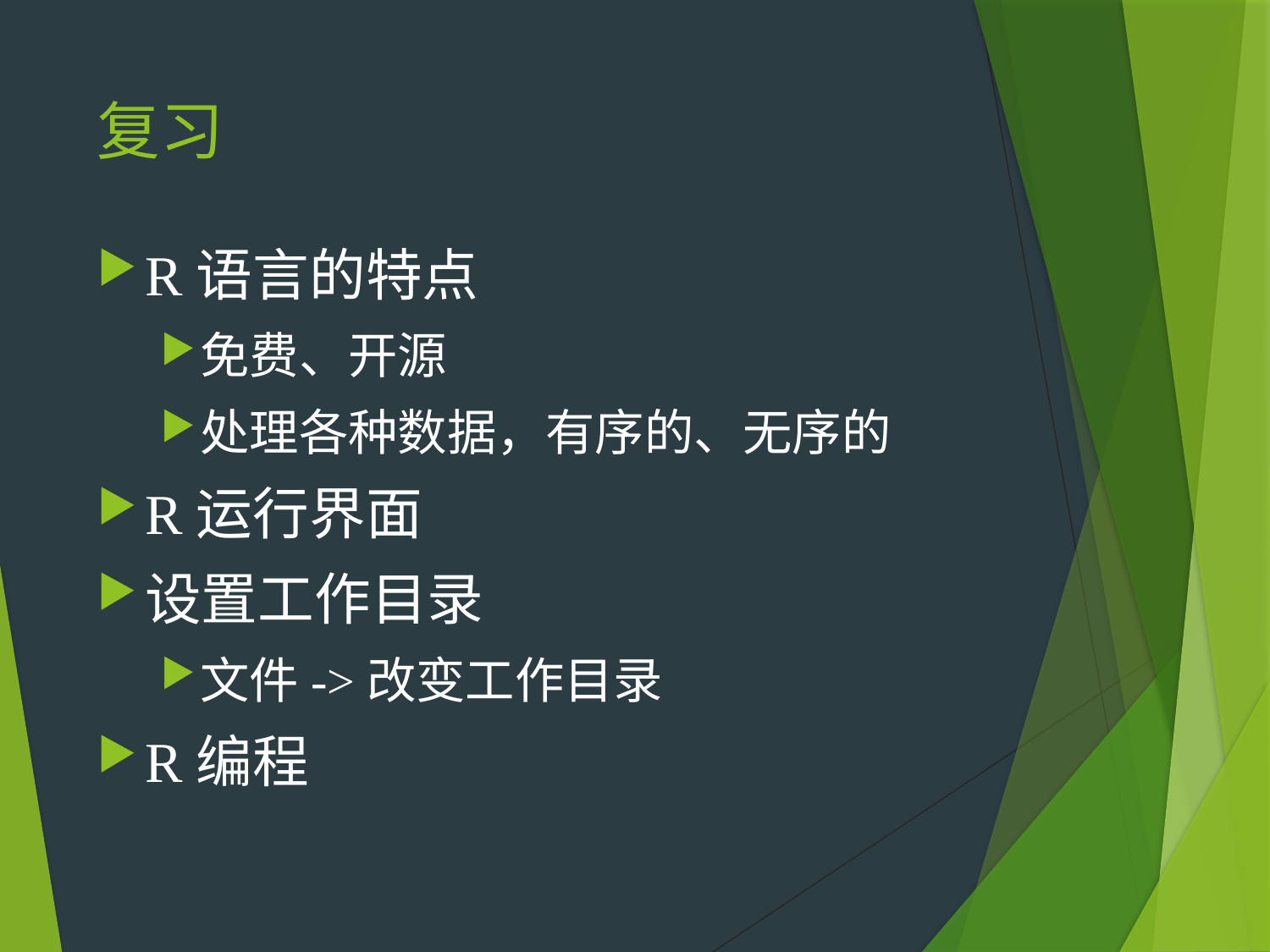

# 复习
R语言的特点
免费、开源
处理各种数据，有序的、无序的
R运行界面
设置工作目录
文件->改变工作目录
R编程